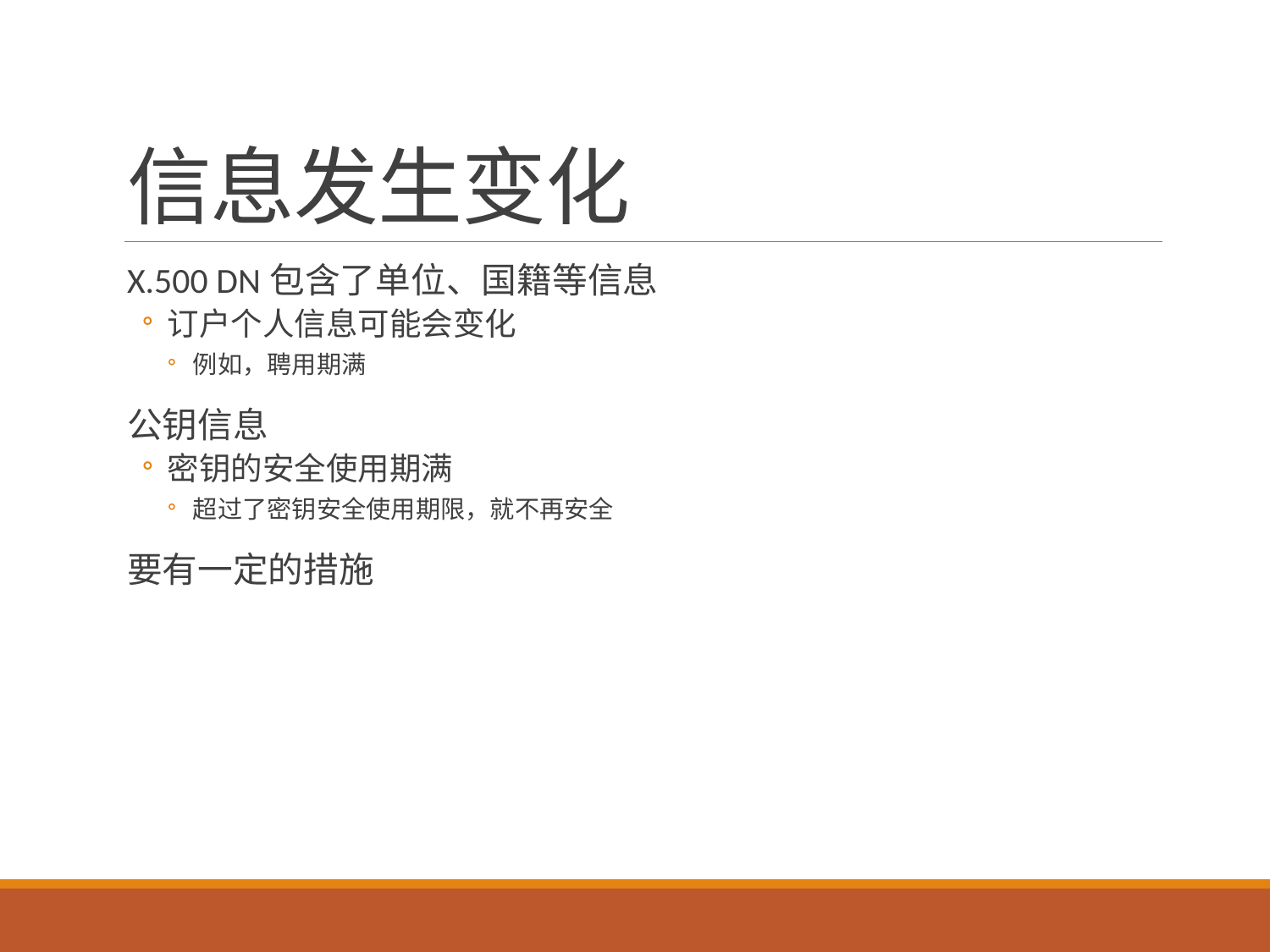

# 信息发生变化
X.500 DN包含了单位、国籍等信息
订户个人信息可能会变化
例如，聘用期满
公钥信息
密钥的安全使用期满
超过了密钥安全使用期限，就不再安全
要有一定的措施
82